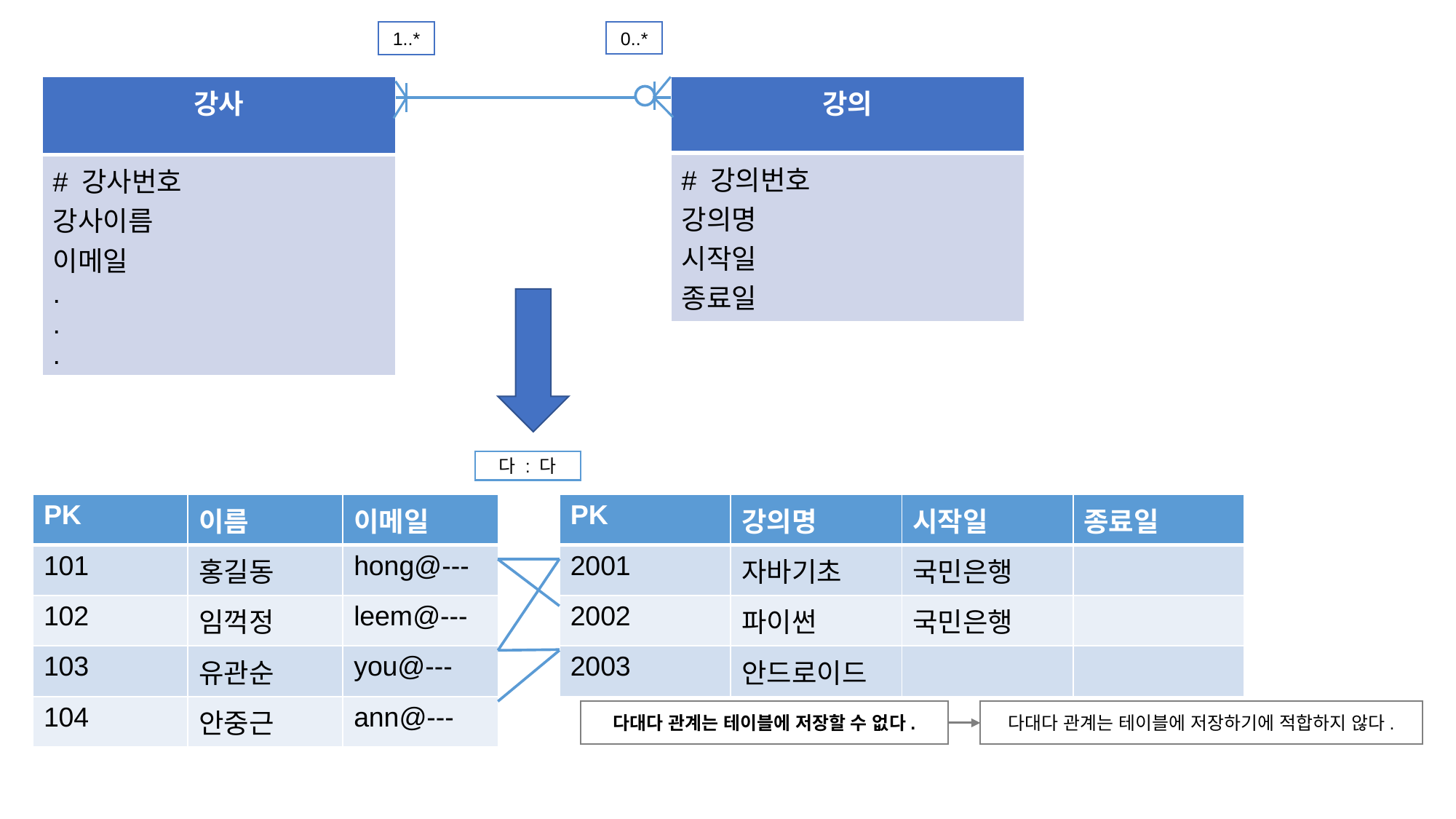

0..*
1..*
| 강사 |
| --- |
| # 강사번호 강사이름 이메일 . . . |
| 강의 |
| --- |
| # 강의번호 강의명 시작일 종료일 |

다 : 다
| PK | 이름 | 이메일 |
| --- | --- | --- |
| 101 | 홍길동 | hong@--- |
| 102 | 임꺽정 | leem@--- |
| 103 | 유관순 | you@--- |
| 104 | 안중근 | ann@--- |
| PK | 강의명 | 시작일 | 종료일 |
| --- | --- | --- | --- |
| 2001 | 자바기초 | 국민은행 |  |
| 2002 | 파이썬 | 국민은행 |  |
| 2003 | 안드로이드 |  |  |
다대다 관계는 테이블에 저장하기에 적합하지 않다.
다대다 관계는 테이블에 저장할 수 없다.